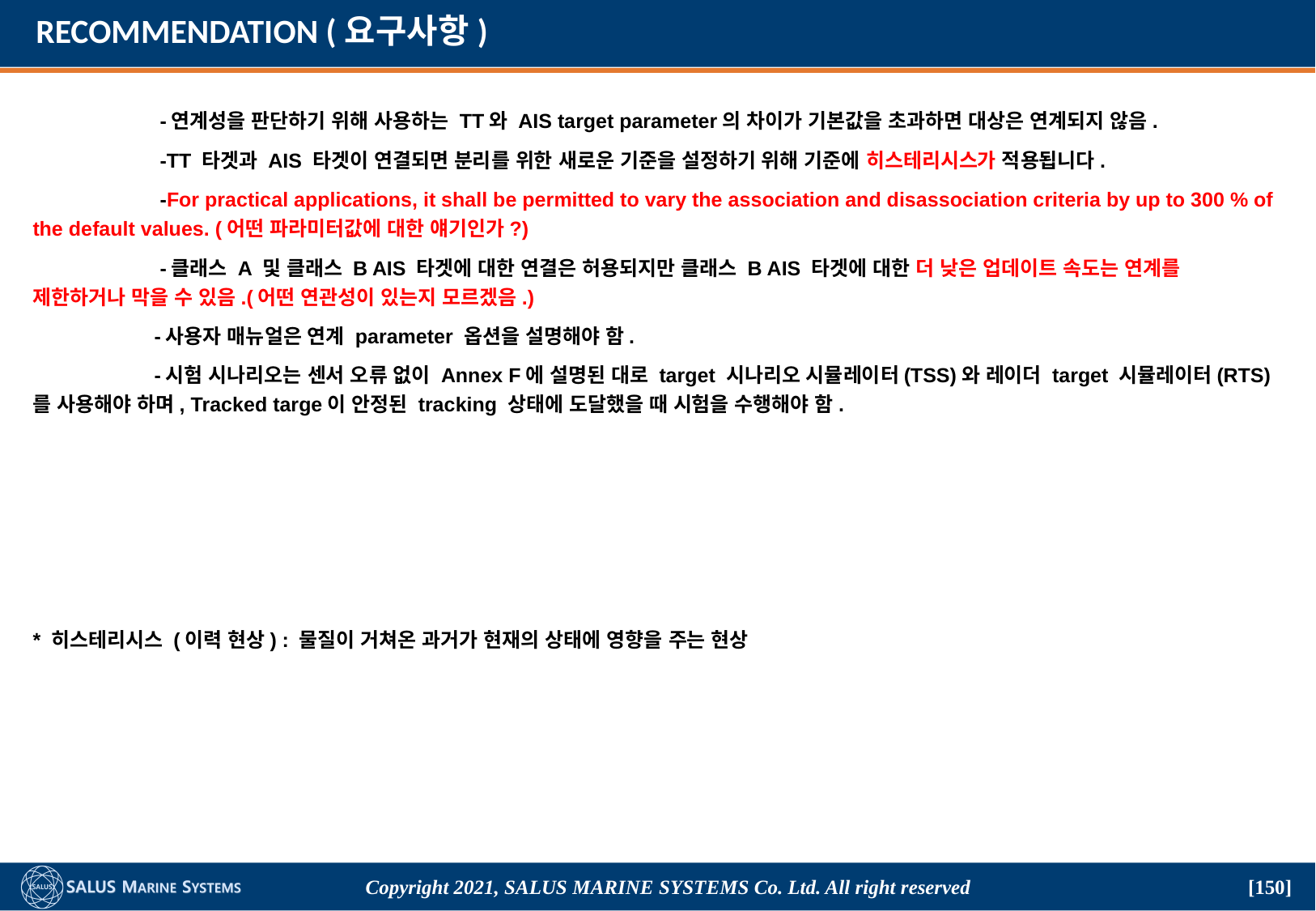

# RECOMMENDATION (요구사항)
	 -연계성을 판단하기 위해 사용하는 TT와 AIS target parameter의 차이가 기본값을 초과하면 대상은 연계되지 않음.
	 -TT 타겟과 AIS 타겟이 연결되면 분리를 위한 새로운 기준을 설정하기 위해 기준에 히스테리시스가 적용됩니다.
	 -For practical applications, it shall be permitted to vary the association and disassociation criteria by up to 300 % of the default values. (어떤 파라미터값에 대한 얘기인가?)
	 -클래스 A 및 클래스 B AIS 타겟에 대한 연결은 허용되지만 클래스 B AIS 타겟에 대한 더 낮은 업데이트 속도는 연계를 제한하거나 막을 수 있음.(어떤 연관성이 있는지 모르겠음.)
 	-사용자 매뉴얼은 연계 parameter 옵션을 설명해야 함.
 	-시험 시나리오는 센서 오류 없이 Annex F에 설명된 대로 target 시나리오 시뮬레이터(TSS)와 레이더 target 시뮬레이터(RTS)를 사용해야 하며, Tracked targe이 안정된 tracking 상태에 도달했을 때 시험을 수행해야 함.

* 히스테리시스 (이력 현상) : 물질이 거쳐온 과거가 현재의 상태에 영향을 주는 현상
Copyright 2021, SALUS Marine Systems Co. Ltd. All right reserved
[150]